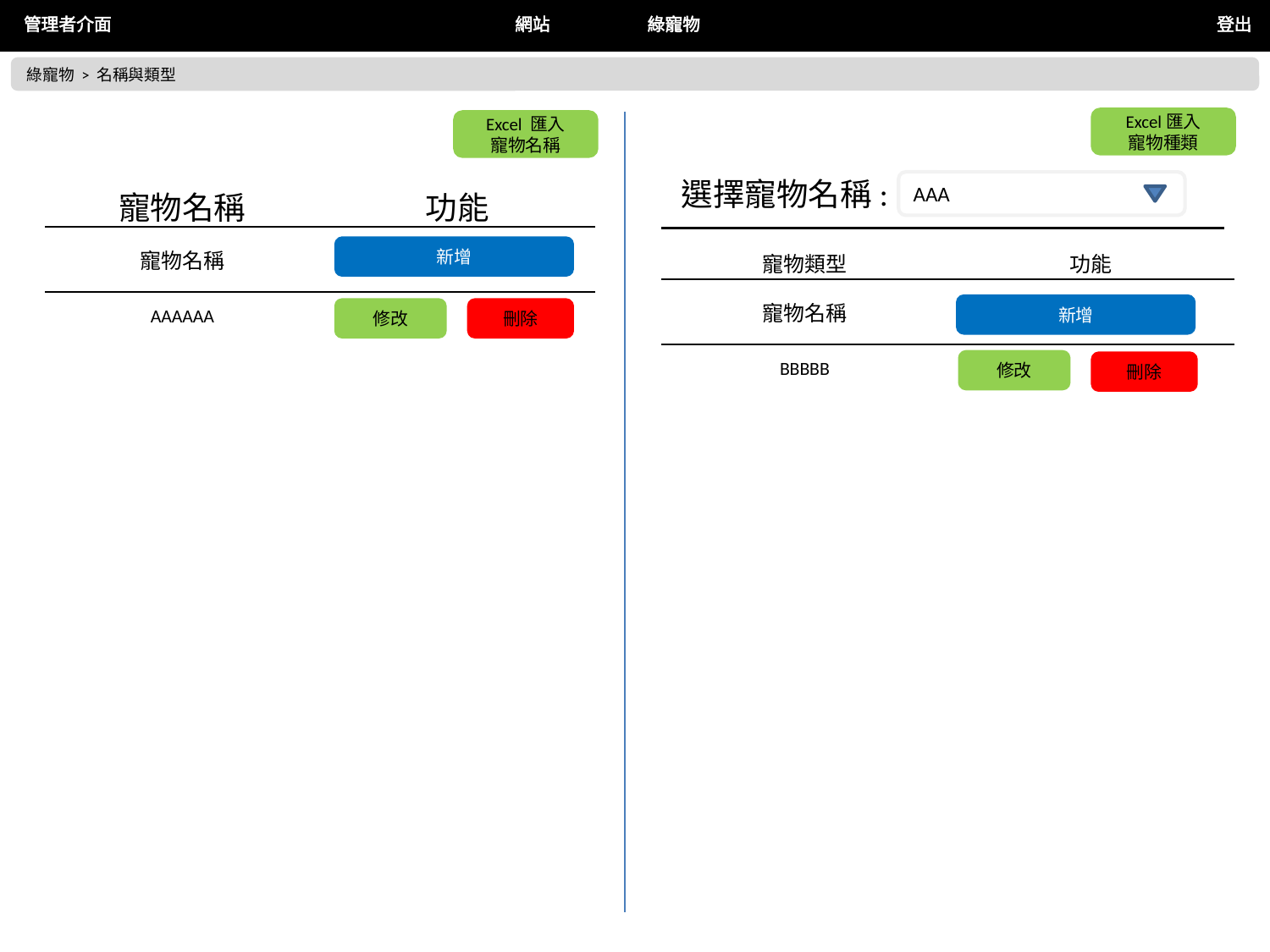

綠寵物
網站
登出
管理者介面
綠寵物 > 名稱與類型
Excel匯入
寵物種類
Excel 匯入
寵物名稱
選擇寵物名稱:
AAA
| 寵物名稱 | 功能 |
| --- | --- |
| 寵物名稱 |  |
| AAAAAA |  |
|  |  |
|  |  |
|  |  |

新增
| 寵物類型 | 功能 |
| --- | --- |
| 寵物名稱 |  |
| BBBBB |  |
|  |  |
|  |  |
|  |  |
新增
刪除
修改
修改
刪除